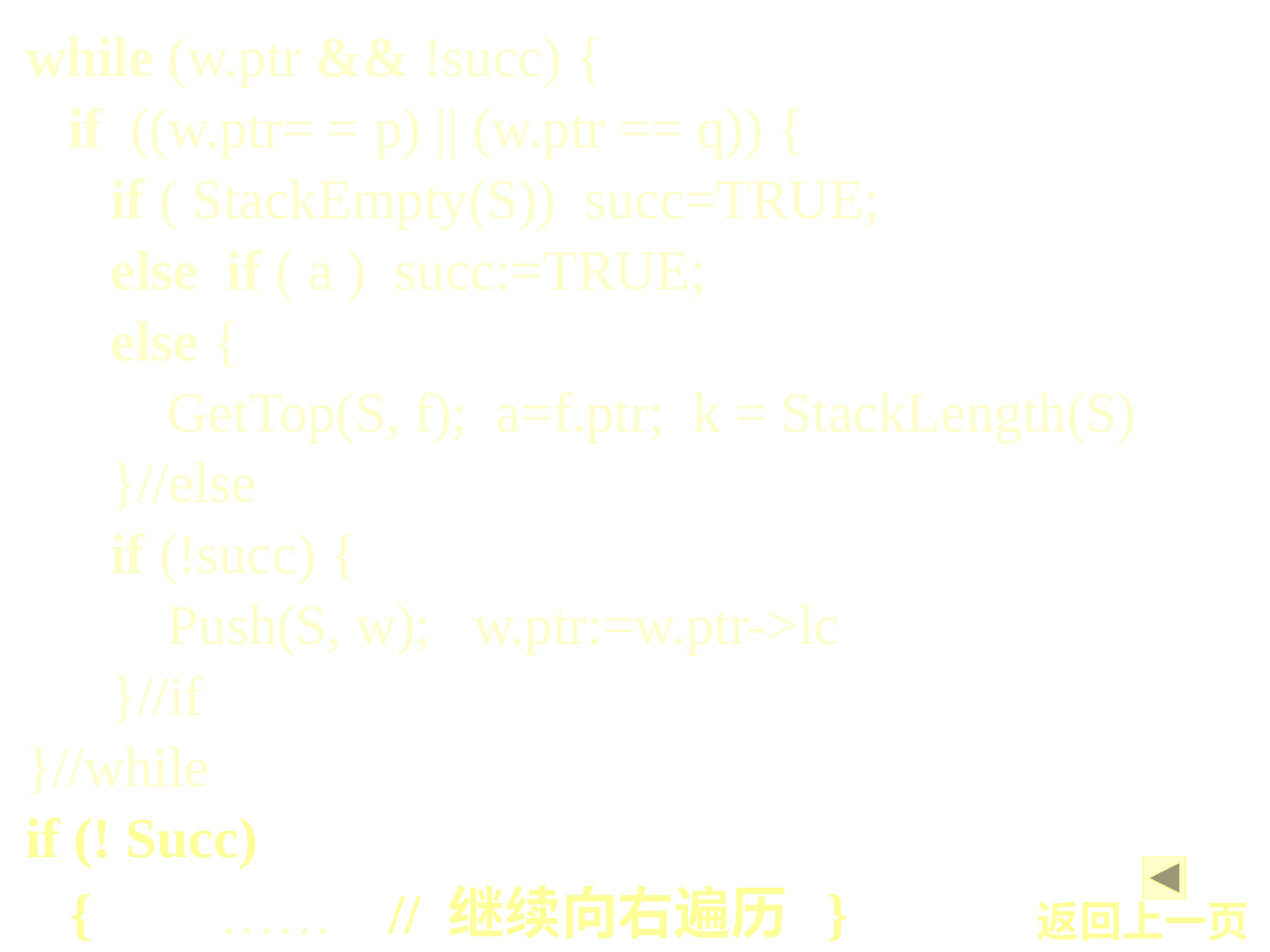

while (w.ptr && !succ) {
    if  ((w.ptr= = p) || (w.ptr == q)) { // 找到 *p 或 *q
       if ( StackEmpty(S))  succ=TRUE; // 其中一个为根
       else  if ( a )  succ:=TRUE;  // *p 和 *q 都已经找到
       else { // 才找到其中一个，则记下它的双亲位置
           GetTop(S, f);  a=f.ptr;  k = StackLength(S)
       }//else
       if (!succ) {   // 继续向左遍历
           Push(S, w);   w.ptr:=w.ptr->lc
       }//if
 }//while
 if (! Succ)

{         ……    // 继续向右遍历  }
返回上一页